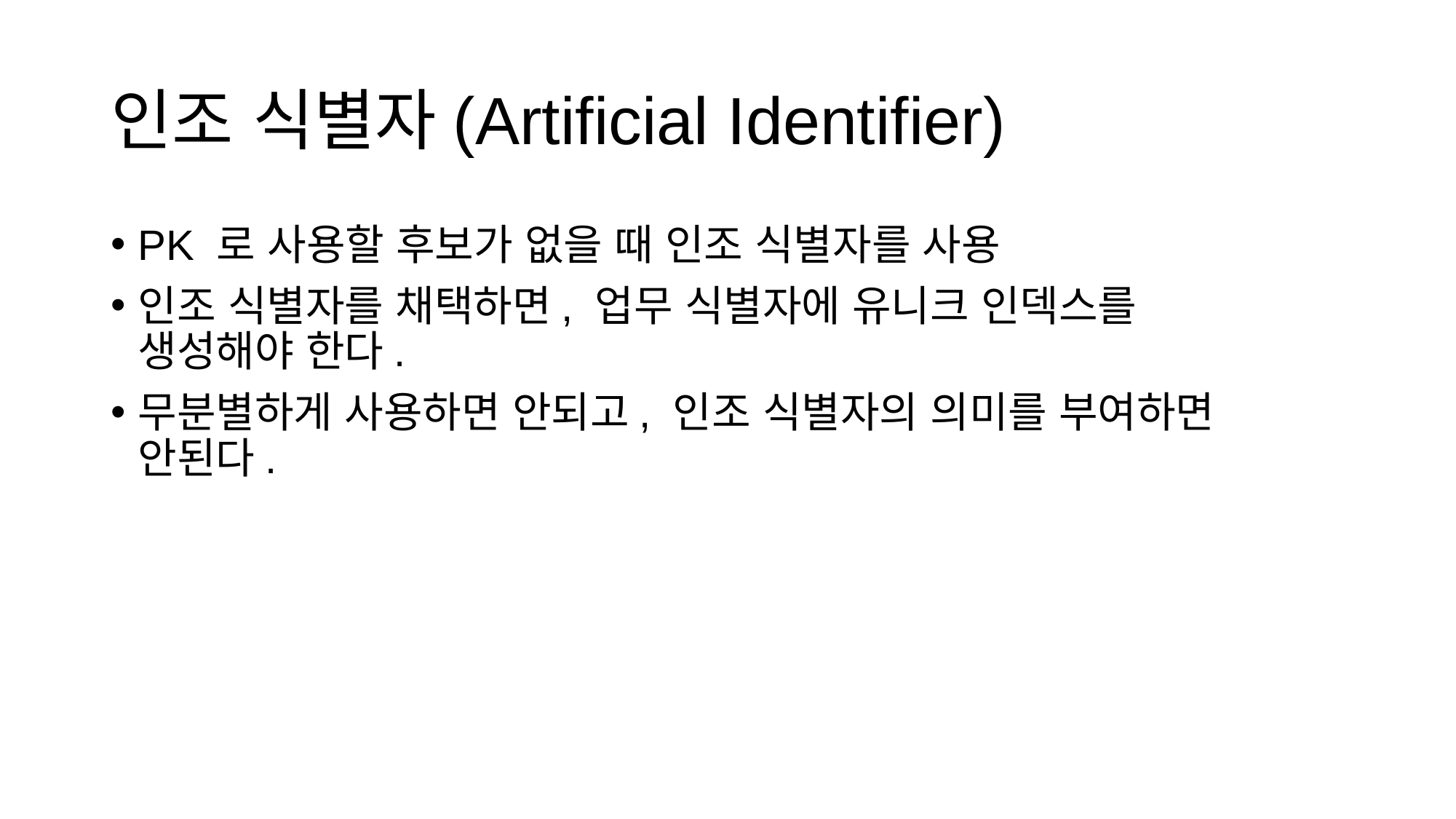

# 인조 식별자(Artificial Identifier)
PK 로 사용할 후보가 없을 때 인조 식별자를 사용
인조 식별자를 채택하면, 업무 식별자에 유니크 인덱스를 생성해야 한다.
무분별하게 사용하면 안되고, 인조 식별자의 의미를 부여하면 안된다.